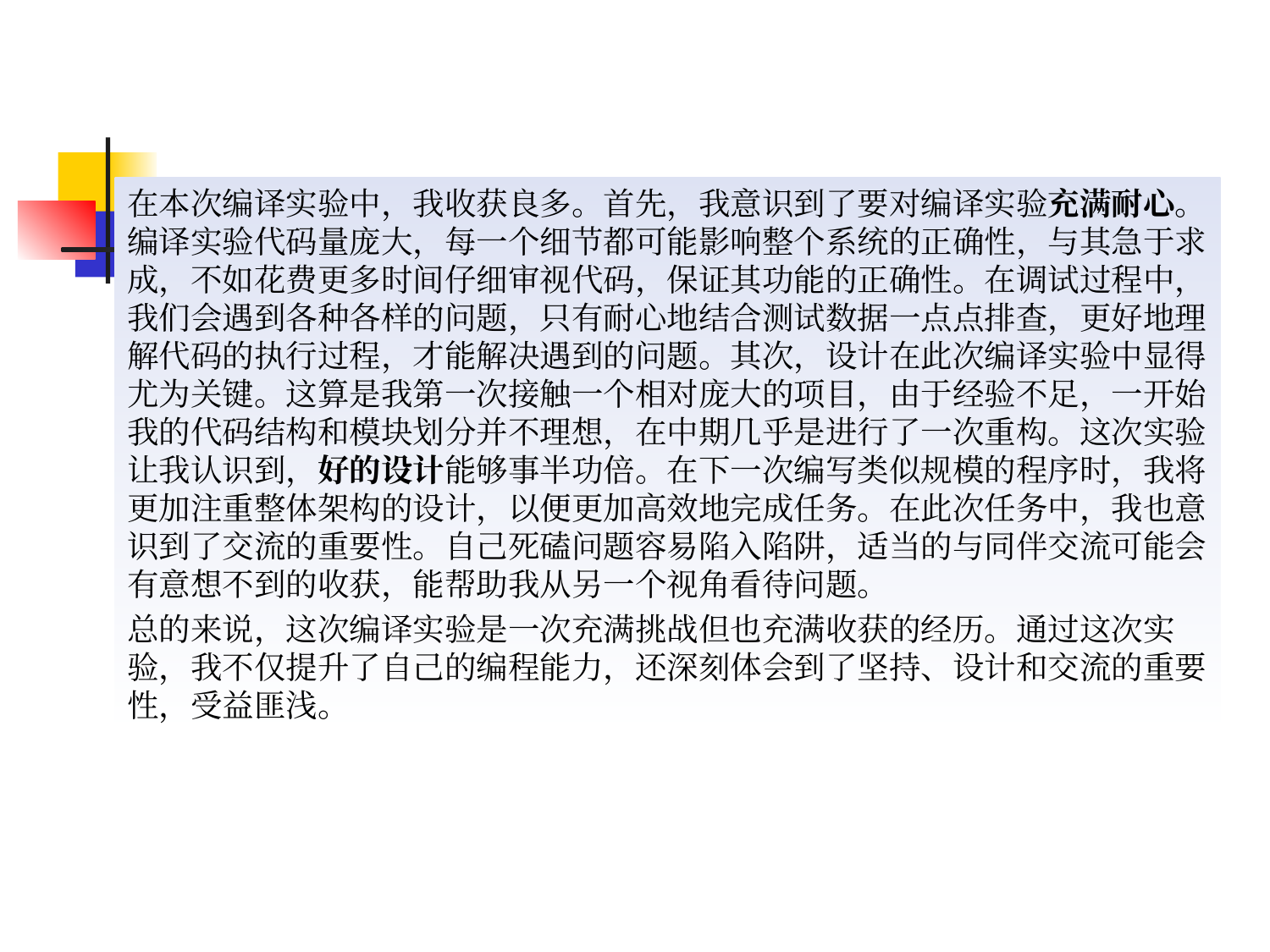

在本次编译实验中，我收获良多。首先，我意识到了要对编译实验充满耐心。编译实验代码量庞大，每一个细节都可能影响整个系统的正确性，与其急于求成，不如花费更多时间仔细审视代码，保证其功能的正确性。在调试过程中，我们会遇到各种各样的问题，只有耐心地结合测试数据一点点排查，更好地理解代码的执行过程，才能解决遇到的问题。其次，设计在此次编译实验中显得尤为关键。这算是我第一次接触一个相对庞大的项目，由于经验不足，一开始我的代码结构和模块划分并不理想，在中期几乎是进行了一次重构。这次实验让我认识到，好的设计能够事半功倍。在下一次编写类似规模的程序时，我将更加注重整体架构的设计，以便更加高效地完成任务。在此次任务中，我也意识到了交流的重要性。自己死磕问题容易陷入陷阱，适当的与同伴交流可能会有意想不到的收获，能帮助我从另一个视角看待问题。
总的来说，这次编译实验是一次充满挑战但也充满收获的经历。通过这次实验，我不仅提升了自己的编程能力，还深刻体会到了坚持、设计和交流的重要性，受益匪浅。